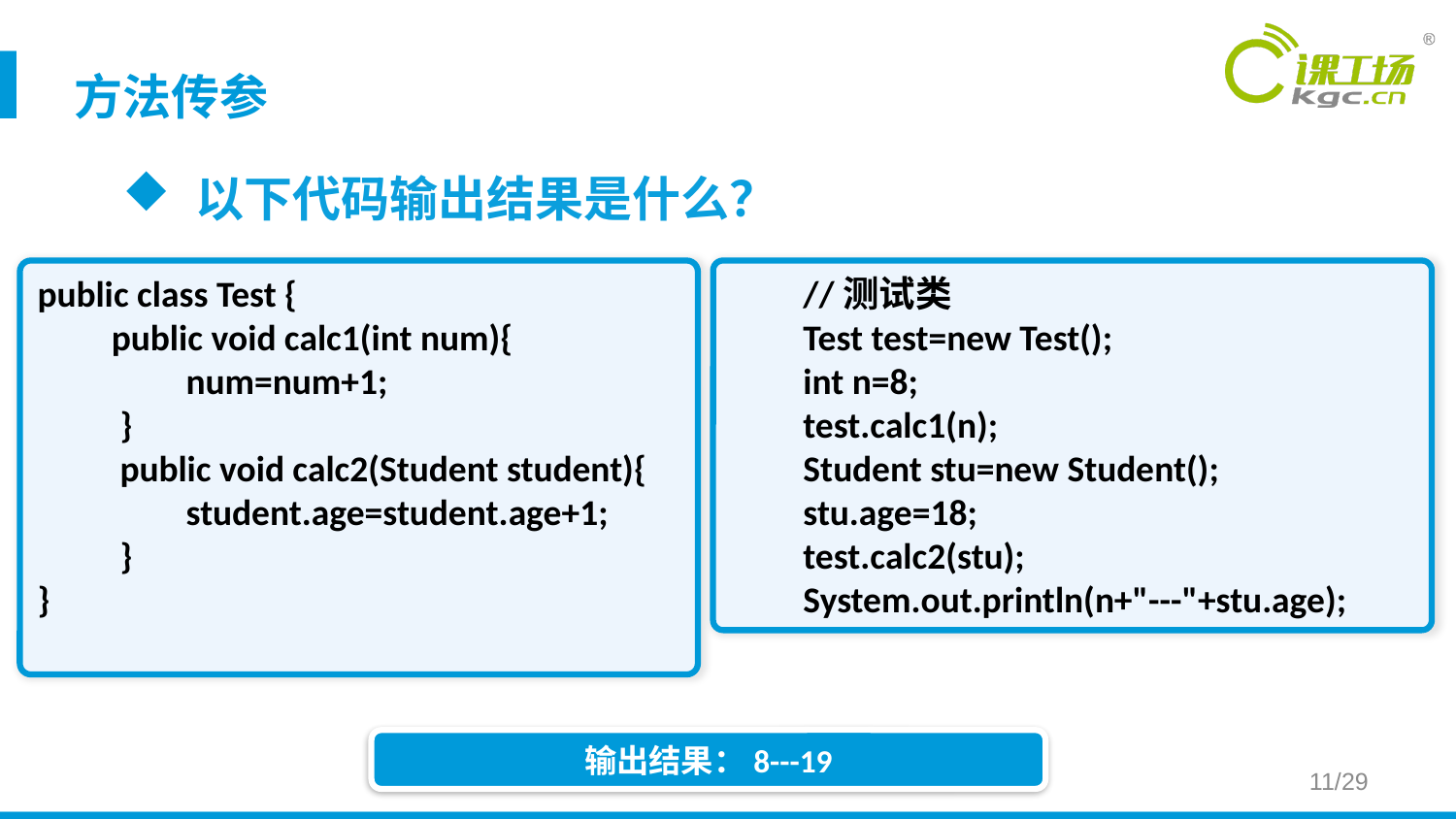

方法传参
以下代码输出结果是什么？
public class Test {
         public void calc1(int num){
                  num=num+1;
          }
          public void calc2(Student student){
                  student.age=student.age+1;
          }
}

//测试类
Test test=new Test();
int n=8;
test.calc1(n);
Student stu=new Student();
stu.age=18;
test.calc2(stu);
System.out.println(n+"---"+stu.age);
输出结果：8---19
11/29